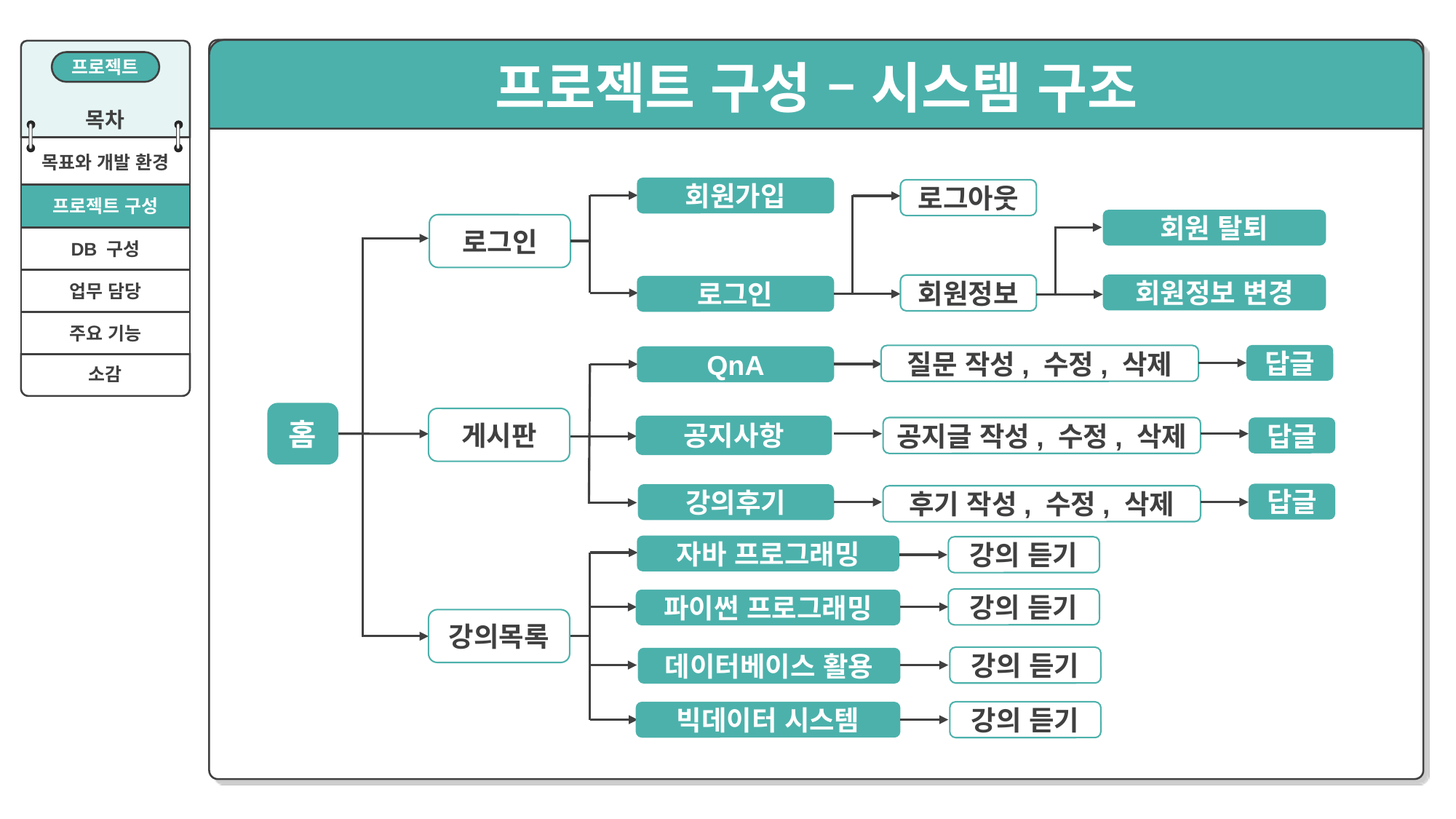

프로젝트 구성 – 시스템 구조
목차
프로젝트

목표와 개발 환경
회원가입
로그아웃
프로젝트 구성
회원 탈퇴
로그인
DB 구성
업무 담당
회원정보 변경
회원정보
로그인
주요 기능
답글
질문 작성, 수정, 삭제
QnA
소감
홈
게시판
공지사항
공지글 작성, 수정, 삭제
답글
답글
강의후기
후기 작성, 수정, 삭제
자바 프로그래밍
강의 듣기
강의 듣기
파이썬 프로그래밍
강의목록
강의 듣기
데이터베이스 활용
빅데이터 시스템
강의 듣기